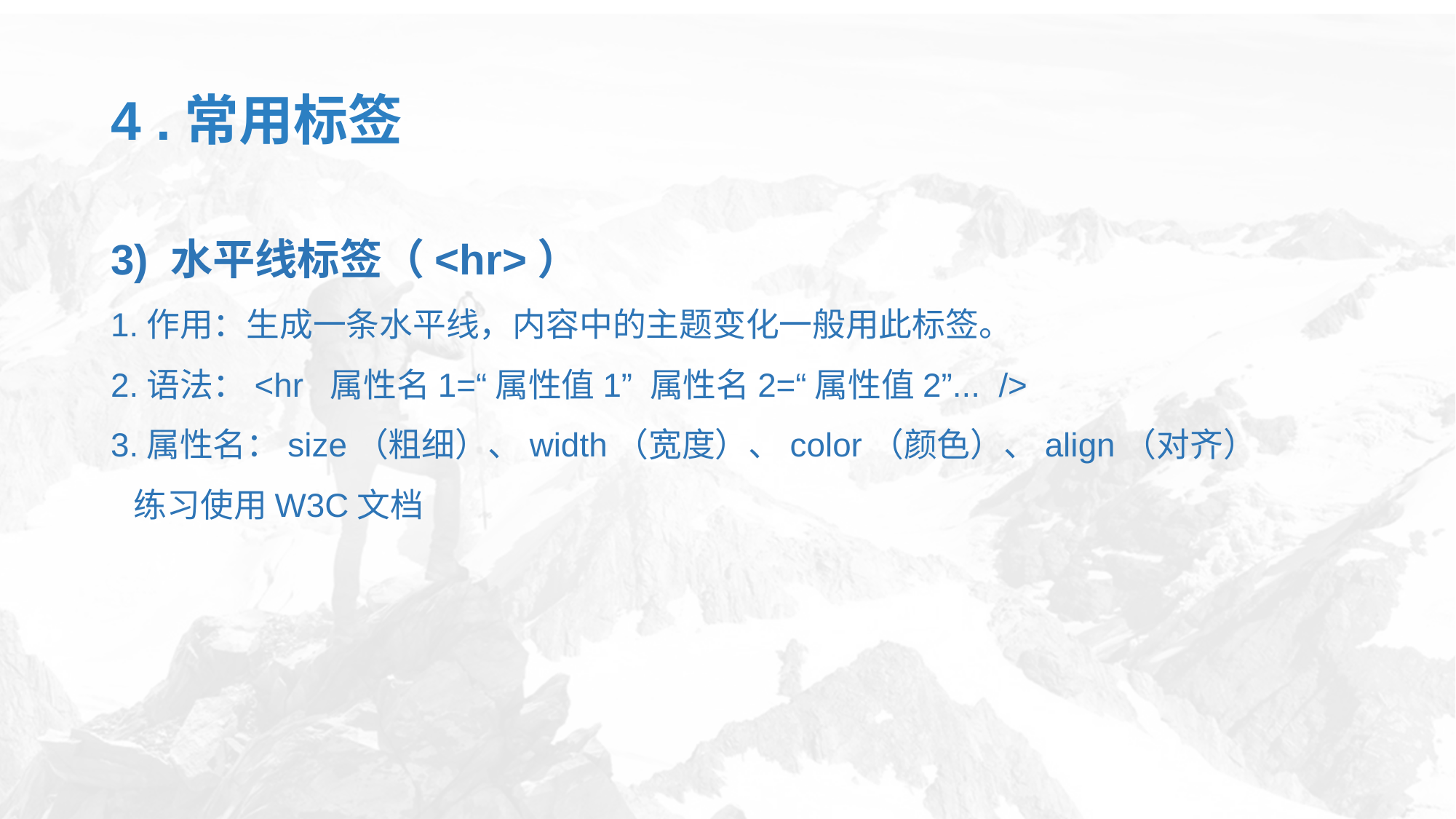

# 4 .常用标签

3) 水平线标签（<hr>）
1.作用：生成一条水平线，内容中的主题变化一般用此标签。
2.语法：<hr  属性名1=“属性值1” 属性名2=“属性值2”...  />
3.属性名：size（粗细）、width（宽度）、color（颜色）、align（对齐）
  练习使用W3C文档